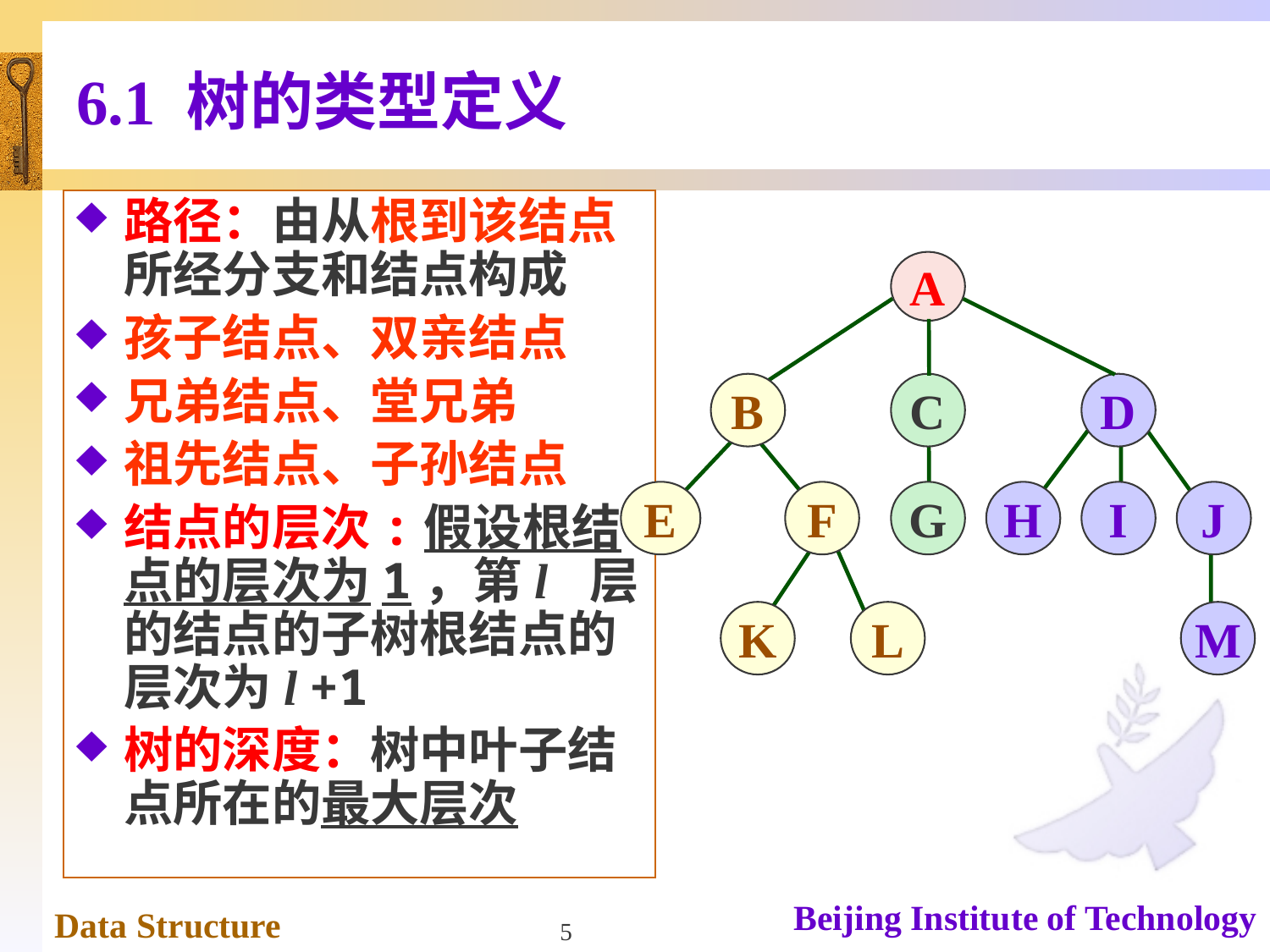

# 6.1 树的类型定义
路径：由从根到该结点所经分支和结点构成
孩子结点、双亲结点
兄弟结点、堂兄弟
祖先结点、子孙结点
结点的层次:假设根结点的层次为1，第l 层的结点的子树根结点的层次为l +1
树的深度：树中叶子结点所在的最大层次
A

B
C
D

E
F
G
H
I
J

K
L
M
5